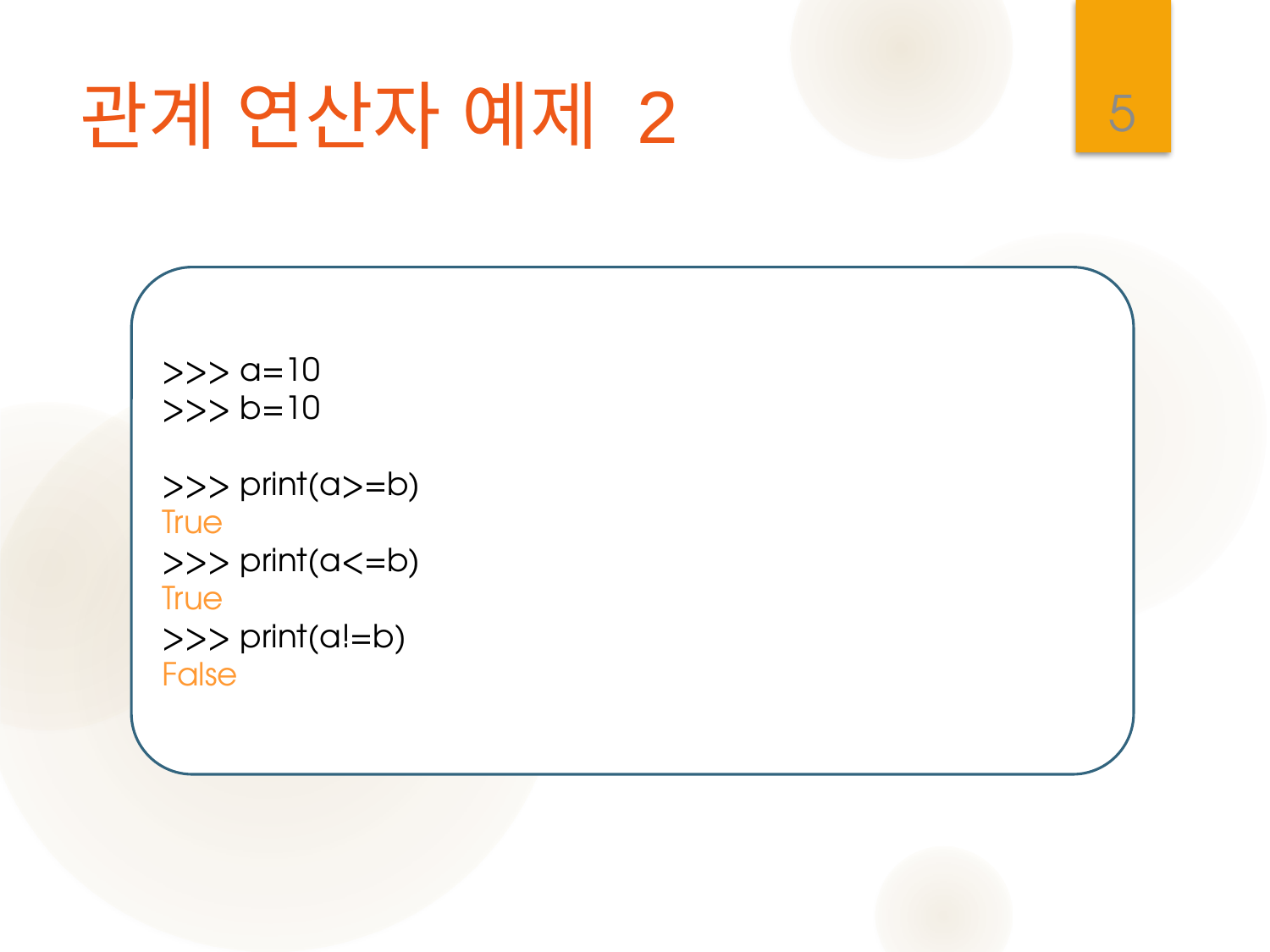

5
# 관계 연산자 예제 2
>>> a=10
>>> b=10

>>> print(a>=b)
True
>>> print(a<=b)
True
>>> print(a!=b)
False